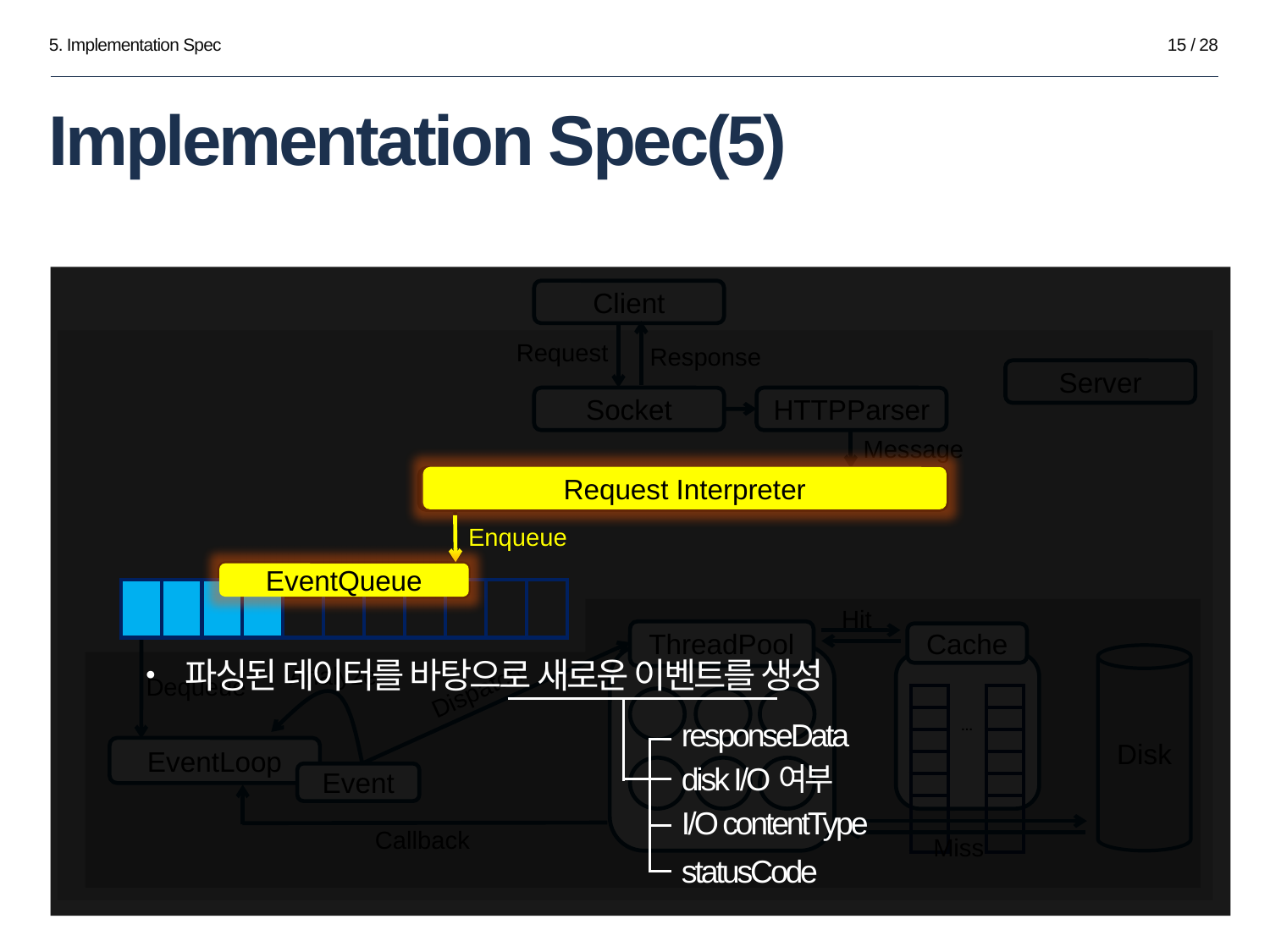

5. Implementation Spec
15 / 28
# Implementation Spec(5)

Client

Request
Response
Server
Socket
HTTPParser
Message

Request Interpreter
Request Interpreter
Enqueue
Enqueue
EventQueue
EventQueue
|  |  |  |  |  |  |  |  |  |  |  |
| --- | --- | --- | --- | --- | --- | --- | --- | --- | --- | --- |
|  |  |  |  |  |  |  |  |  |  |  |
| --- | --- | --- | --- | --- | --- | --- | --- | --- | --- | --- |
Hit

ThreadPool
Cache

Disk
• 파싱된 데이터를 바탕으로 새로운 이벤트를 생성
Dispatch

Analyze
Dequeue
|  | … |  |
| --- | --- | --- |
|  |  |  |
|  |  |  |
|  |  |  |
|  |  |  |
|  |  |  |

responseData
EventLoop
disk I/O여부

Event
I/O contentType
Callback
Miss
statusCode